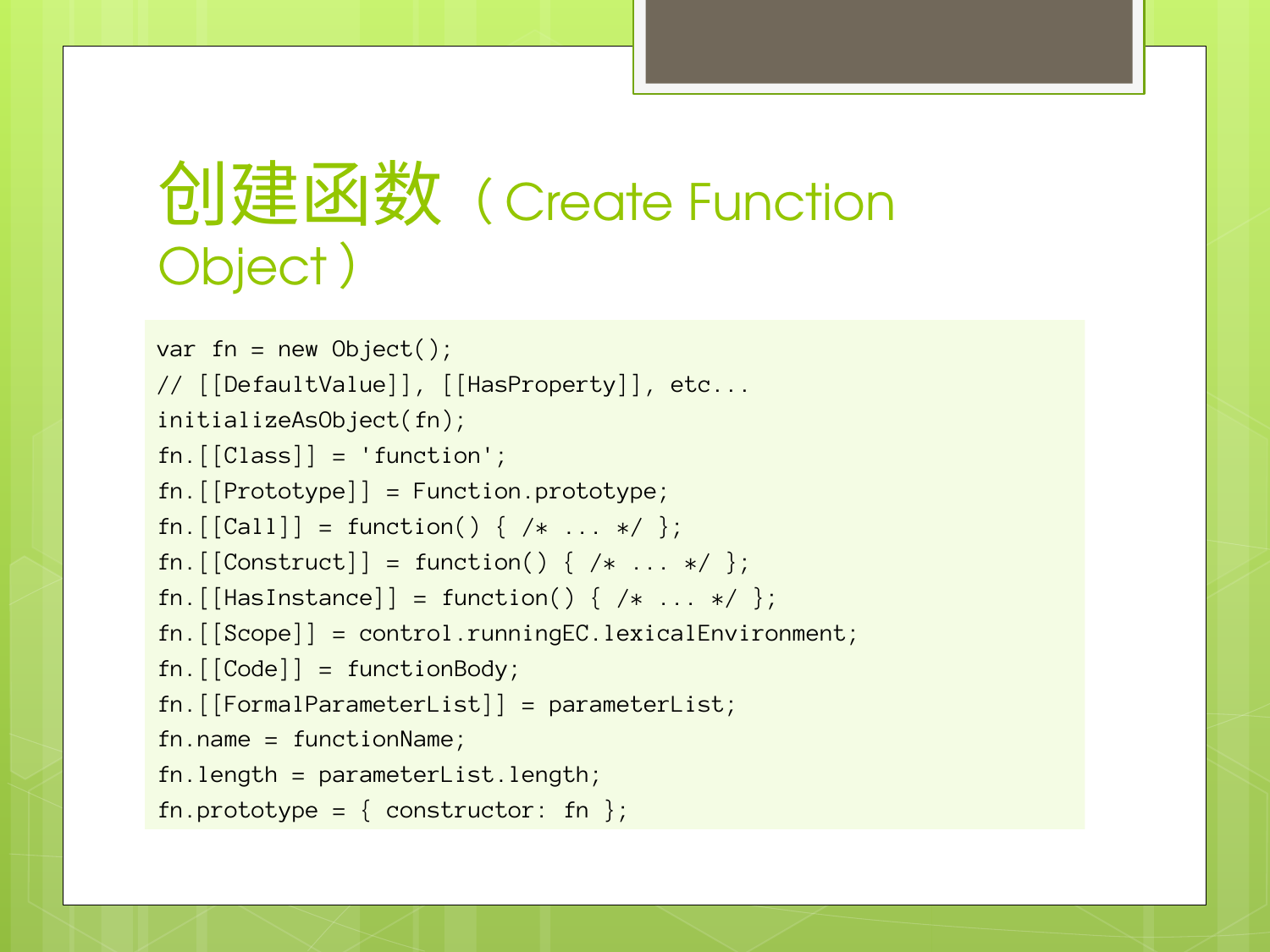

# 创建函数（Create Function Object）
var fn = new Object();
// [[DefaultValue]], [[HasProperty]], etc...
initializeAsObject(fn);
fn.[[Class]] = 'function';
fn.[[Prototype]] = Function.prototype;
fn.[[Call]] = function() { /* ... */ };
fn.[[Construct]] = function() { /* ... */ };
fn.[[HasInstance]] = function() { /* ... */ };
fn.[[Scope]] = control.runningEC.lexicalEnvironment;
fn.[[Code]] = functionBody;
fn.[[FormalParameterList]] = parameterList;
fn.name = functionName;
fn.length = parameterList.length;
fn.prototype = { constructor: fn };